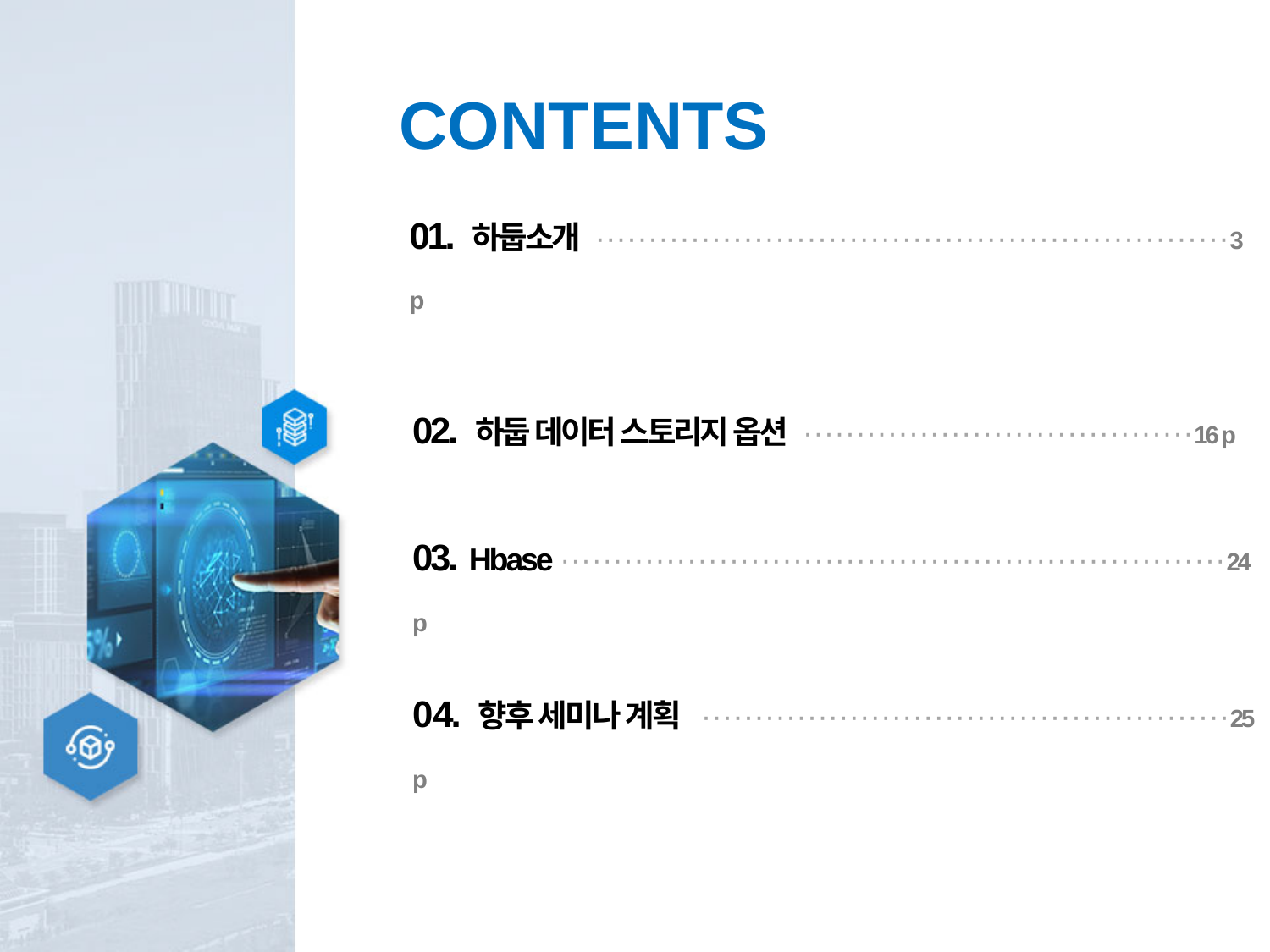

CONTENTS
01. 하둡소개 ····························································3 p
02. 하둡 데이터 스토리지 옵션 ·····································16 p
03. Hbase ·······························································24 p
04. 향후 세미나 계획 ··················································25 p